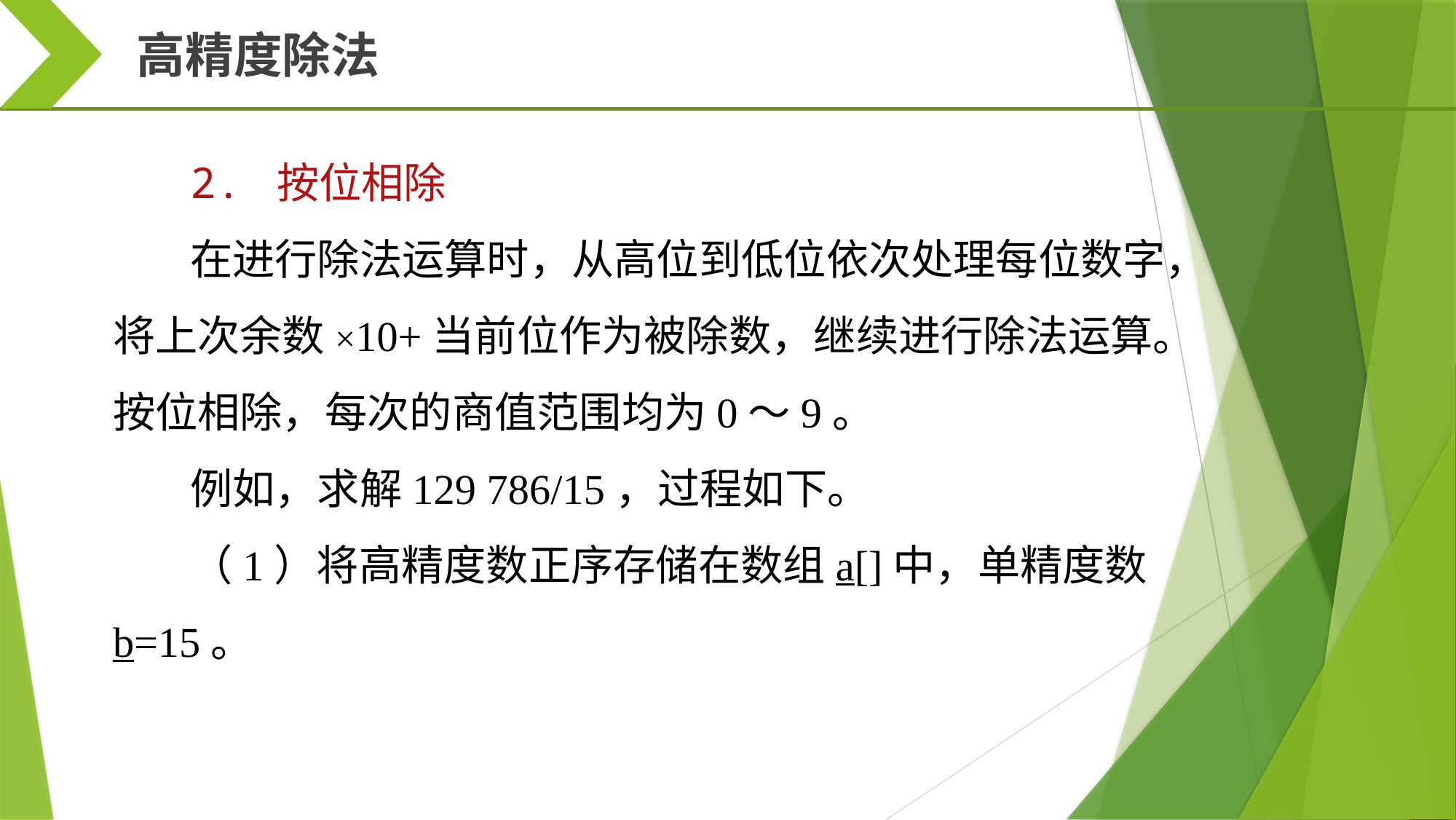

高精度除法
2. 按位相除
在进行除法运算时，从高位到低位依次处理每位数字，将上次余数×10+当前位作为被除数，继续进行除法运算。按位相除，每次的商值范围均为0～9。
例如，求解129 786/15，过程如下。
（1）将高精度数正序存储在数组a[]中，单精度数b=15。